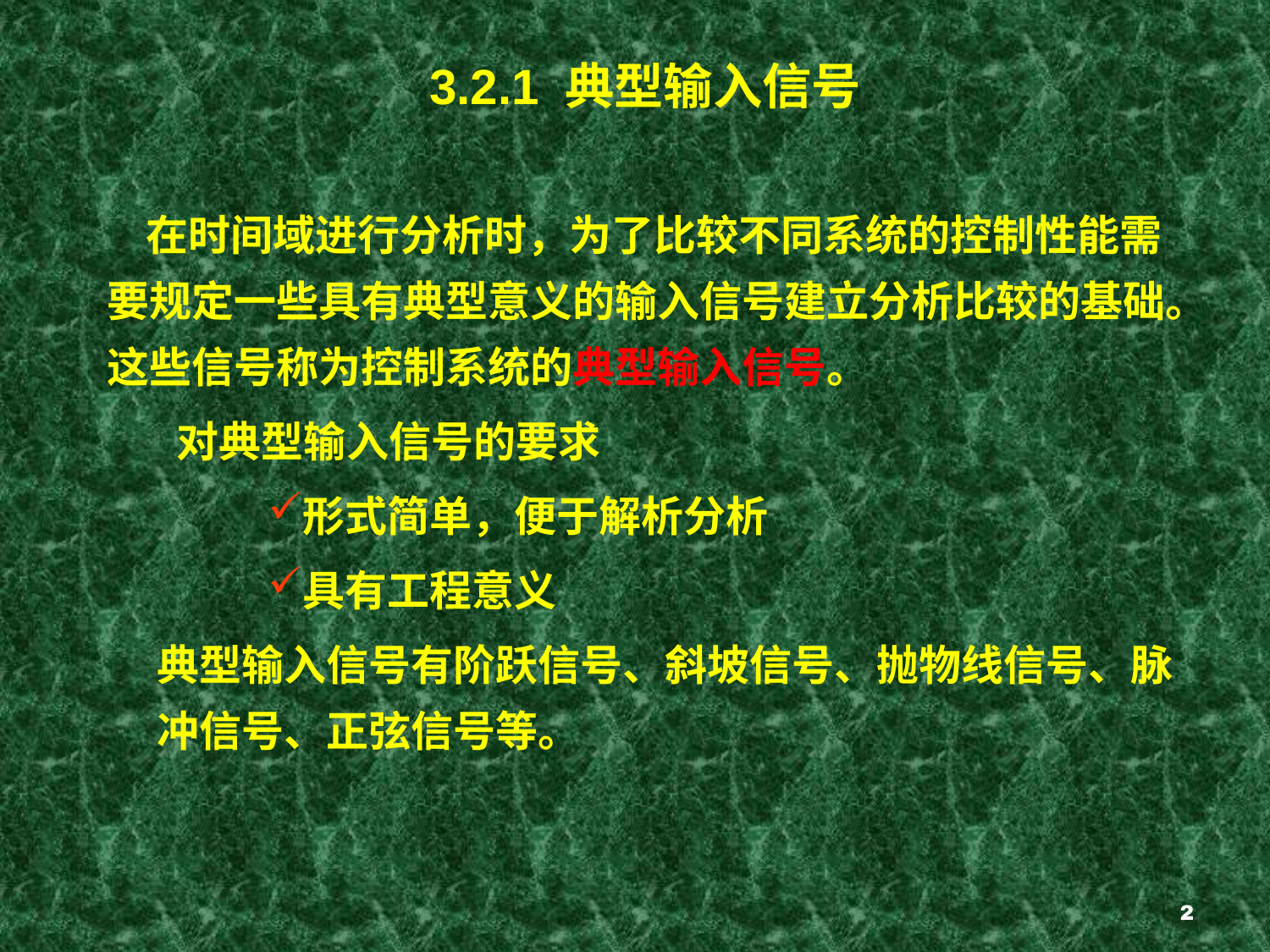

3.2.1 典型输入信号
   在时间域进行分析时，为了比较不同系统的控制性能需要规定一些具有典型意义的输入信号建立分析比较的基础。这些信号称为控制系统的典型输入信号。
 对典型输入信号的要求
形式简单，便于解析分析
具有工程意义
典型输入信号有阶跃信号、斜坡信号、抛物线信号、脉冲信号、正弦信号等。
2